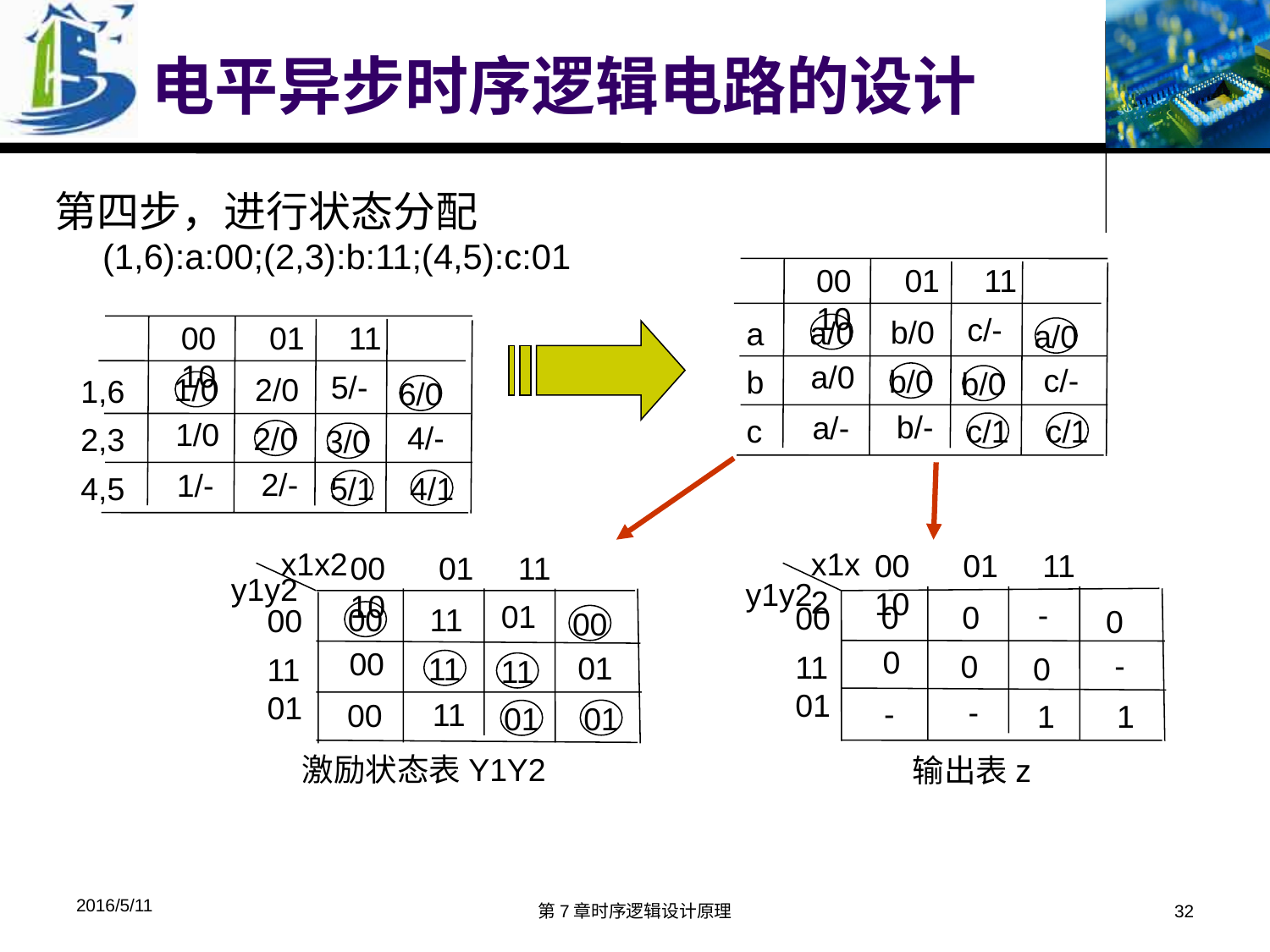

# 电平异步时序逻辑电路的设计
第四步，进行状态分配
(1,6):a:00;(2,3):b:11;(4,5):c:01
00      01     11     10

a
b
c
c/-
b/0
a/0
a/0

a/0
c/-
b/0
b/0

b/-
a/-
c/1
c/1

00      01     11     10

1,6
2,3
4,5
5/-
2/0
1/0
6/0

1/0
4/-
2/0
3/0

2/-
1/-
4/1
5/1

x1x2
00      01     11     10
y1y2

00
1101
01
11
00
00

00
01
11
11

11
00
01
01

x1x2
00      01     11     10

y1y2

00
1101
-
0
0
0

0
-
0
0

-
-
1
1

激励状态表Y1Y2
输出表z
2016/5/11
第7章时序逻辑设计原理
32